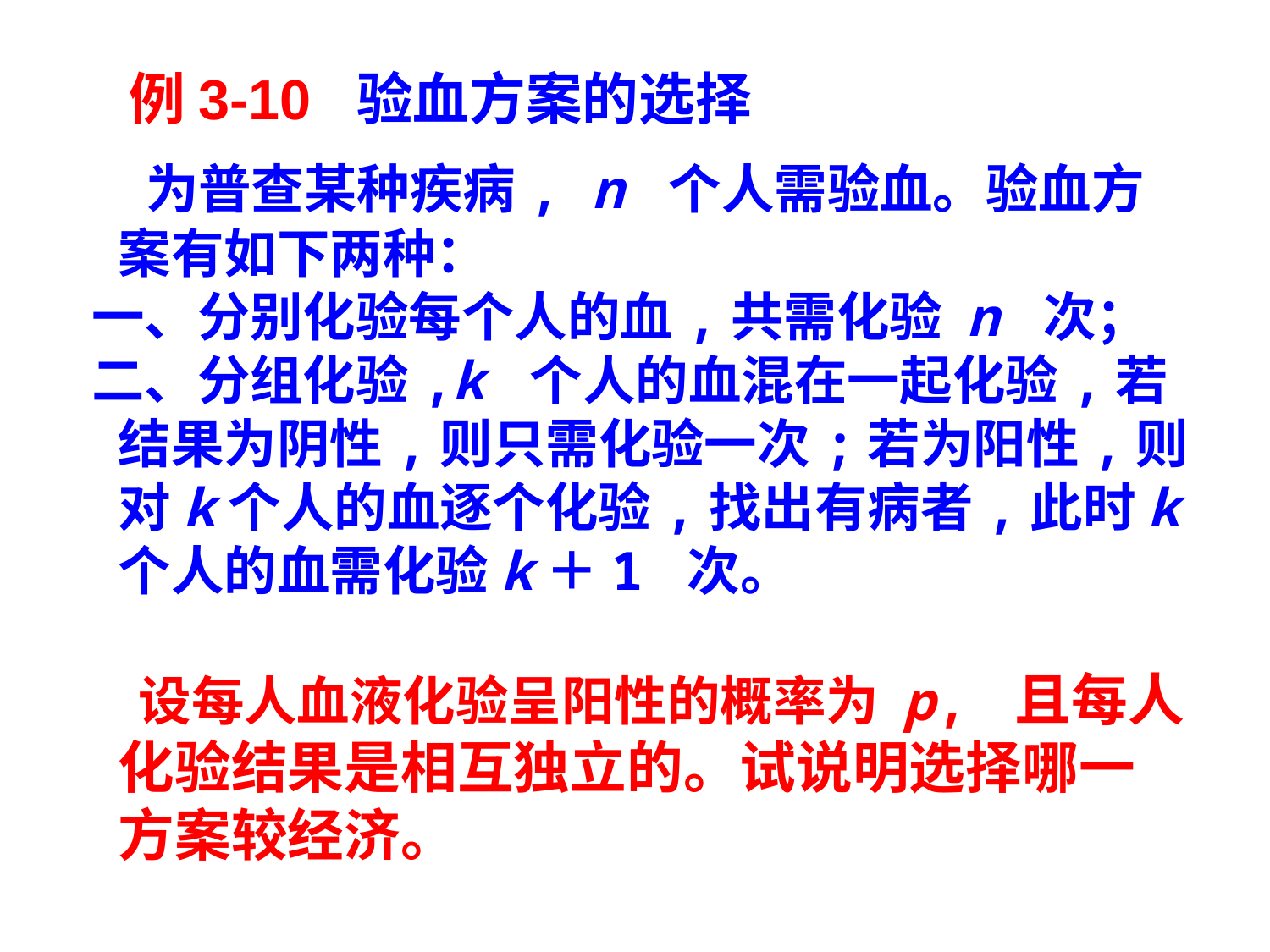

应用2
例3-10  验血方案的选择
      为普查某种疾病, n 个人需验血。验血方案有如下两种：
  一、分别化验每个人的血,共需化验 n 次；
  二、分组化验,k 个人的血混在一起化验,若结果为阴性,则只需化验一次;若为阳性,则对k个人的血逐个化验,找出有病者,此时k 个人的血需化验k＋1 次。

      设每人血液化验呈阳性的概率为 p, 且每人化验结果是相互独立的。试说明选择哪一方案较经济。